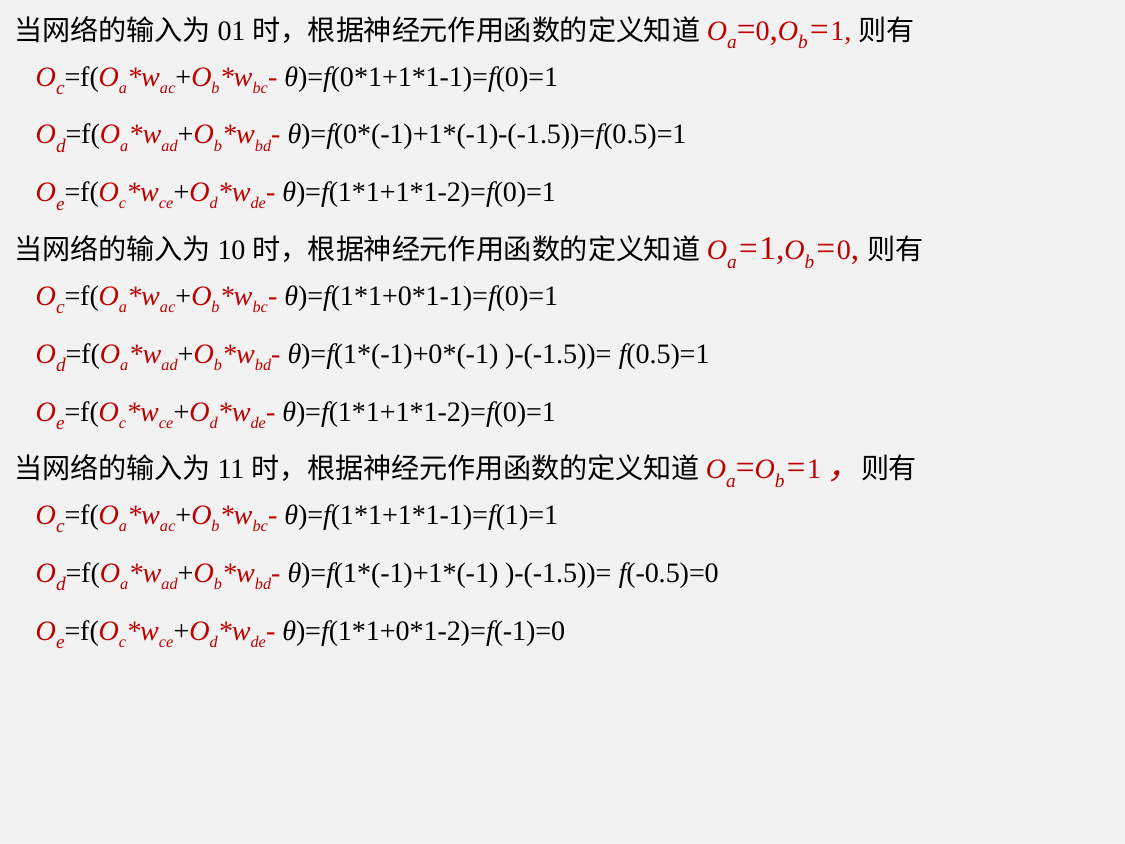

当网络的输入为01时，根据神经元作用函数的定义知道Oa=0,Ob=1,则有
   Oc=f(Oa*wac+Ob*wbc- θ)=f(0*1+1*1-1)=f(0)=1
   Od=f(Oa*wad+Ob*wbd- θ)=f(0*(-1)+1*(-1)-(-1.5))=f(0.5)=1
   Oe=f(Oc*wce+Od*wde- θ)=f(1*1+1*1-2)=f(0)=1
当网络的输入为10时，根据神经元作用函数的定义知道Oa=1,Ob=0,则有
   Oc=f(Oa*wac+Ob*wbc- θ)=f(1*1+0*1-1)=f(0)=1
   Od=f(Oa*wad+Ob*wbd- θ)=f(1*(-1)+0*(-1) )-(-1.5))= f(0.5)=1
   Oe=f(Oc*wce+Od*wde- θ)=f(1*1+1*1-2)=f(0)=1
当网络的输入为11时，根据神经元作用函数的定义知道Oa=Ob=1，则有
   Oc=f(Oa*wac+Ob*wbc- θ)=f(1*1+1*1-1)=f(1)=1
   Od=f(Oa*wad+Ob*wbd- θ)=f(1*(-1)+1*(-1) )-(-1.5))= f(-0.5)=0
   Oe=f(Oc*wce+Od*wde- θ)=f(1*1+0*1-2)=f(-1)=0